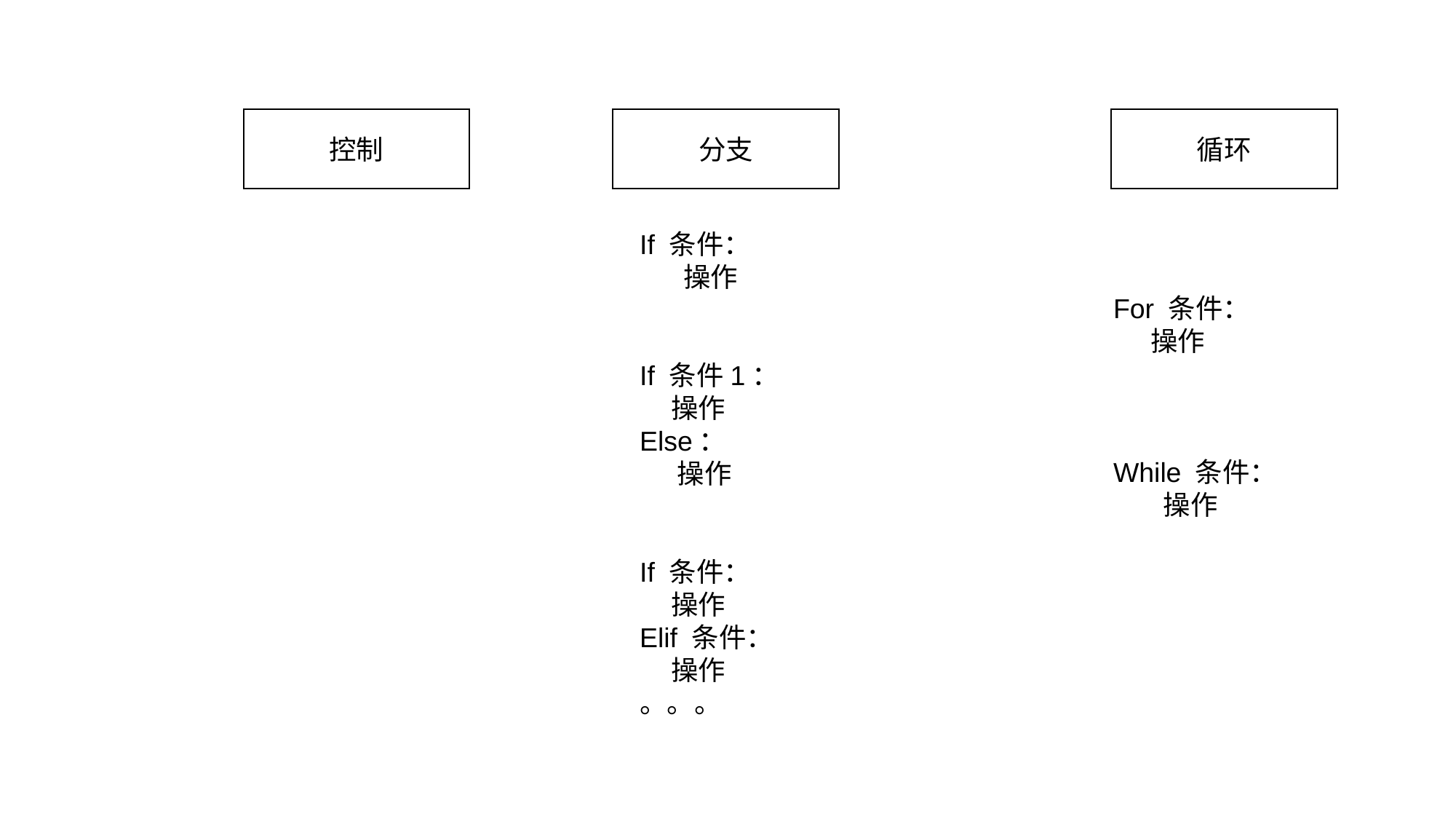

控制
分支
循环
If 条件：
      操作

If 条件1：
    操作
Else：
     操作

If 条件：
    操作
Elif 条件：
    操作
。。。
For 条件：
     操作

While 条件：
       操作